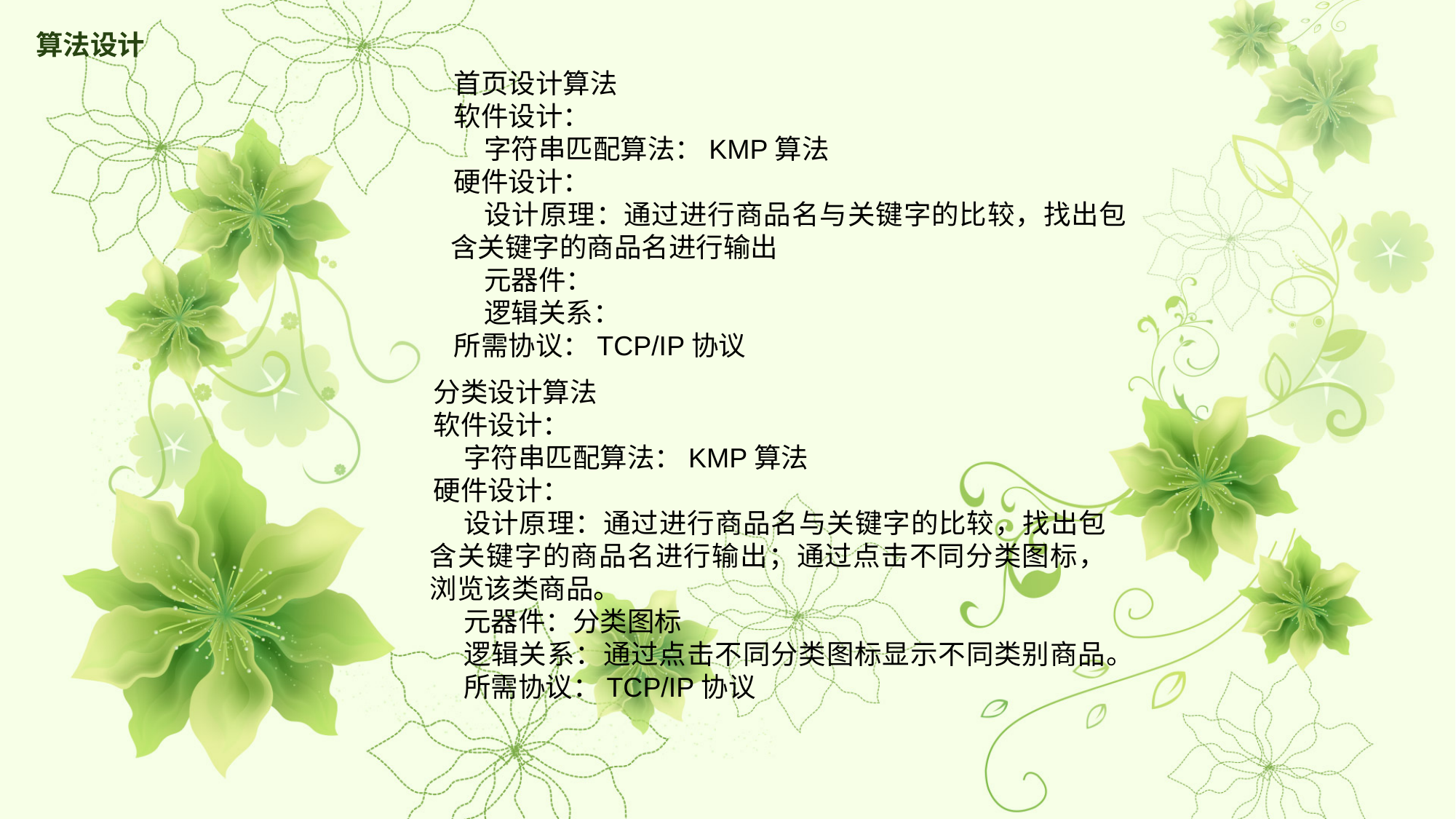

算法设计
首页设计算法
软件设计：
字符串匹配算法：KMP算法
硬件设计：
设计原理：通过进行商品名与关键字的比较，找出包含关键字的商品名进行输出
元器件：
逻辑关系：
所需协议：TCP/IP协议
分类设计算法
软件设计：
字符串匹配算法：KMP算法
硬件设计：
设计原理：通过进行商品名与关键字的比较，找出包含关键字的商品名进行输出；通过点击不同分类图标，浏览该类商品。
元器件：分类图标
逻辑关系：通过点击不同分类图标显示不同类别商品。
所需协议：TCP/IP协议